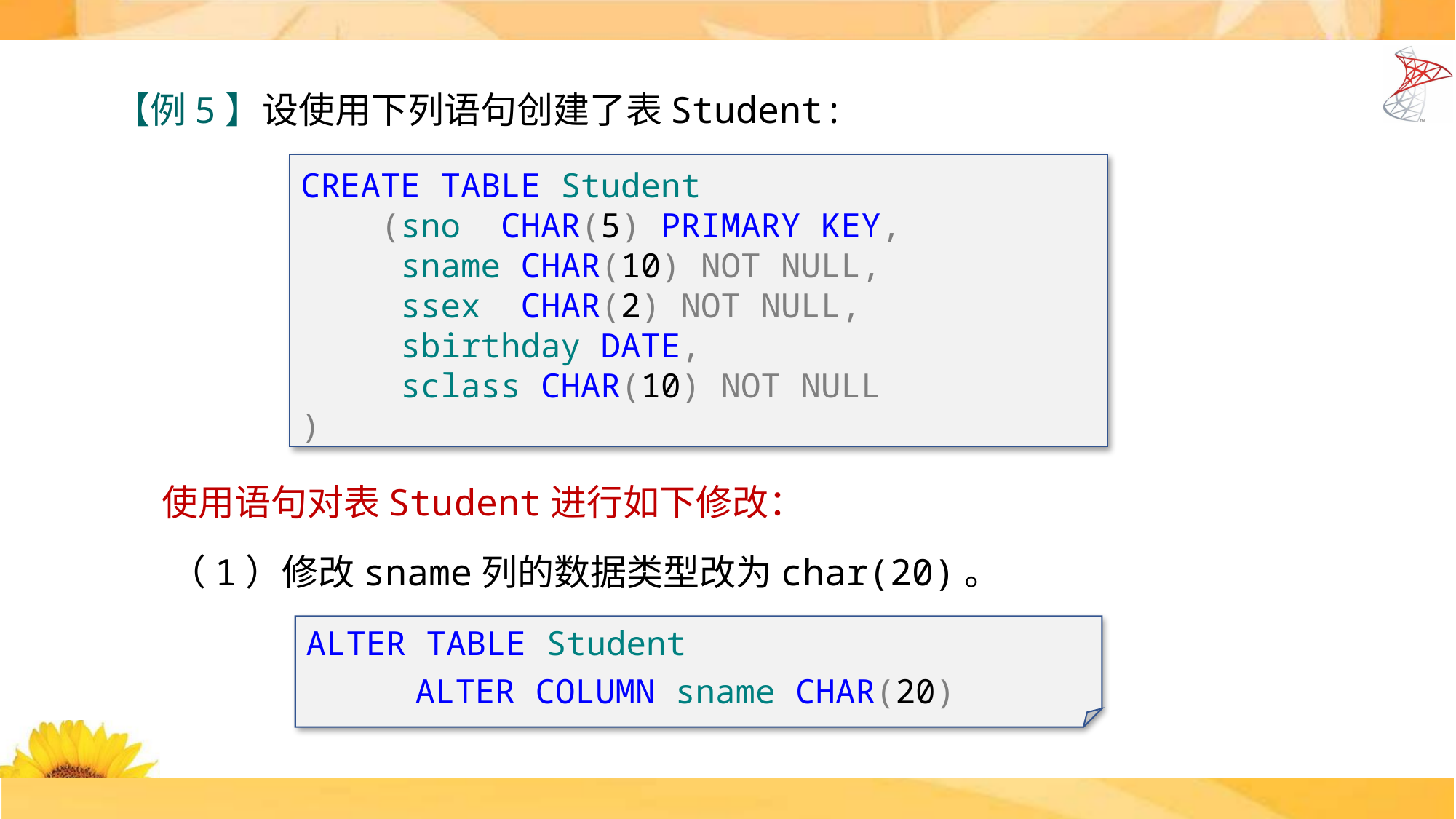

【例5】设使用下列语句创建了表Student:
CREATE TABLE Student
    (sno  CHAR(5) PRIMARY KEY,
     sname CHAR(10) NOT NULL,
     ssex  CHAR(2) NOT NULL,
     sbirthday DATE,
     sclass CHAR(10) NOT NULL
)
  使用语句对表Student进行如下修改：
   （1）修改sname列的数据类型改为char(20)。
ALTER TABLE Student
	ALTER COLUMN sname CHAR(20)